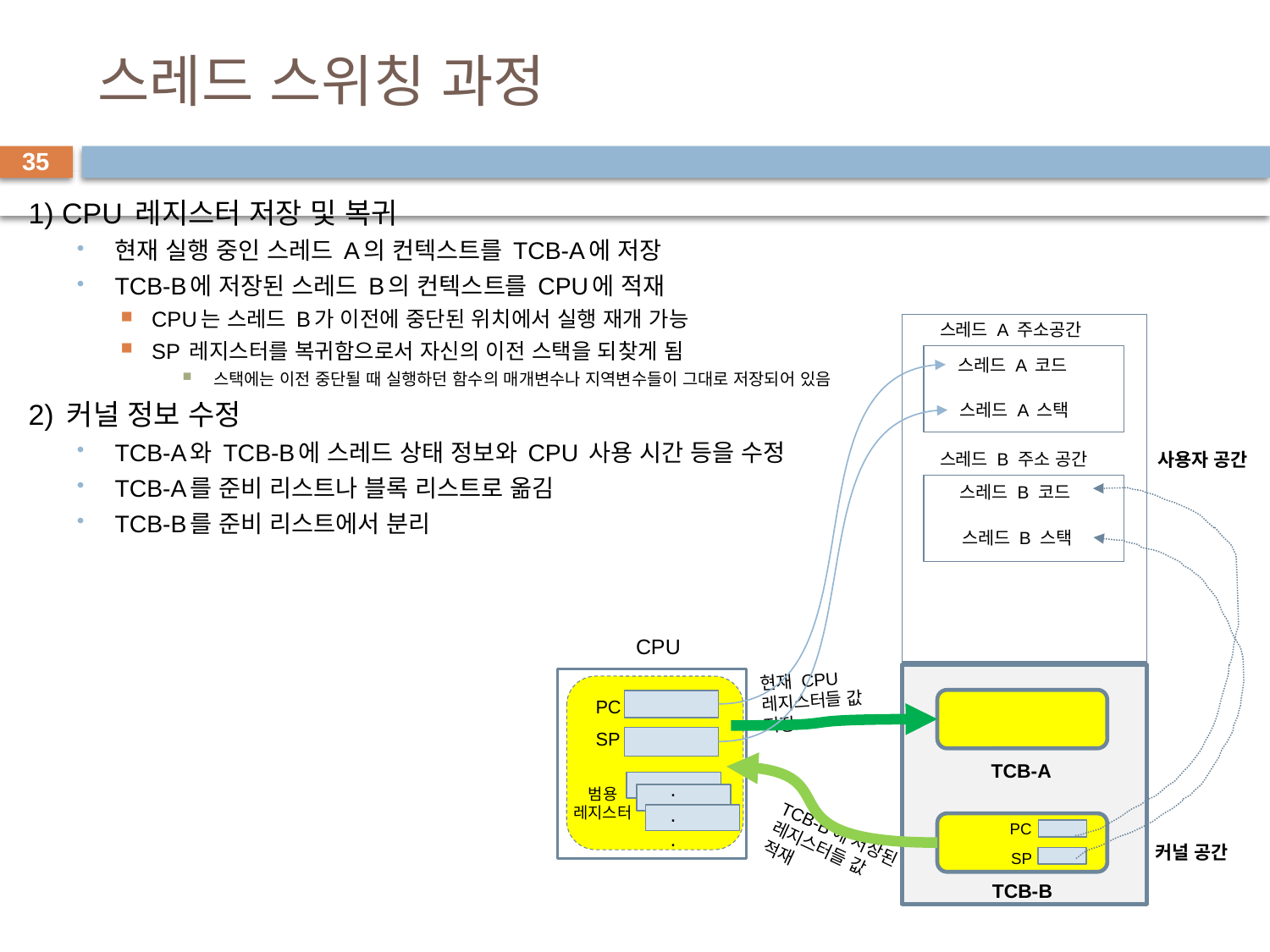

# 스레드 스위칭 과정
35
1) CPU 레지스터 저장 및 복귀
현재 실행 중인 스레드 A의 컨텍스트를 TCB-A에 저장
TCB-B에 저장된 스레드 B의 컨텍스트를 CPU에 적재
CPU는 스레드 B가 이전에 중단된 위치에서 실행 재개 가능
SP 레지스터를 복귀함으로서 자신의 이전 스택을 되찾게 됨
스택에는 이전 중단될 때 실행하던 함수의 매개변수나 지역변수들이 그대로 저장되어 있음
2) 커널 정보 수정
TCB-A와 TCB-B에 스레드 상태 정보와 CPU 사용 시간 등을 수정
TCB-A를 준비 리스트나 블록 리스트로 옮김
TCB-B를 준비 리스트에서 분리
스레드 A 주소공간

스레드 A 코드
스레드 A 스택
사용자 공간
스레드 B 주소 공간
스레드 B 코드

스레드 B 스택

CPU
현재 CPU 레지스터들 값 저장

PC

SP

TCB-A
...

범용
레지스터
PC

TCB-B에 저장된 레지스터들 값
적재

커널 공간
SP

TCB-B